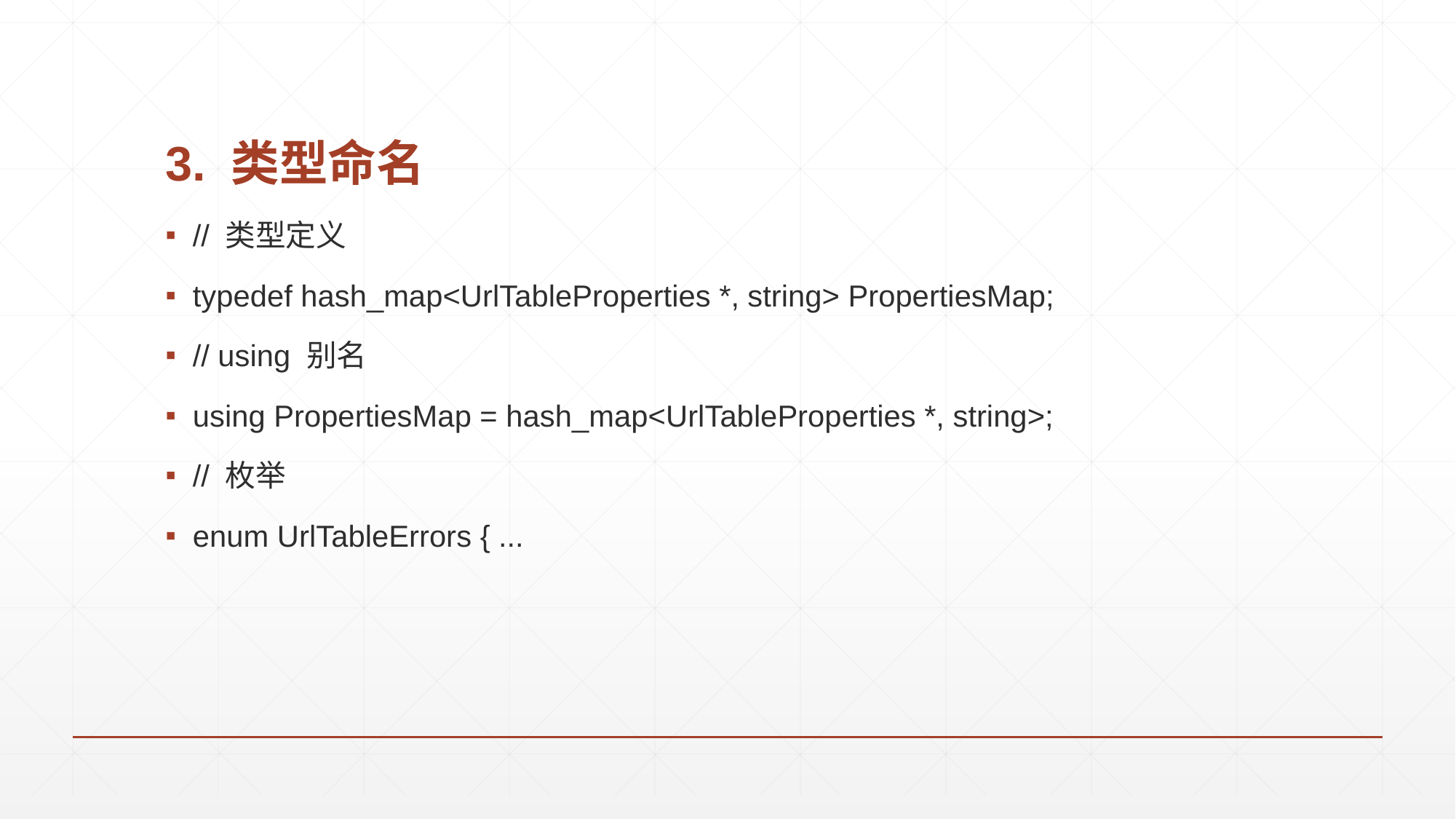

# 3. 类型命名
// 类型定义
typedef hash_map<UrlTableProperties *, string> PropertiesMap;
// using 别名
using PropertiesMap = hash_map<UrlTableProperties *, string>;
// 枚举
enum UrlTableErrors { ...